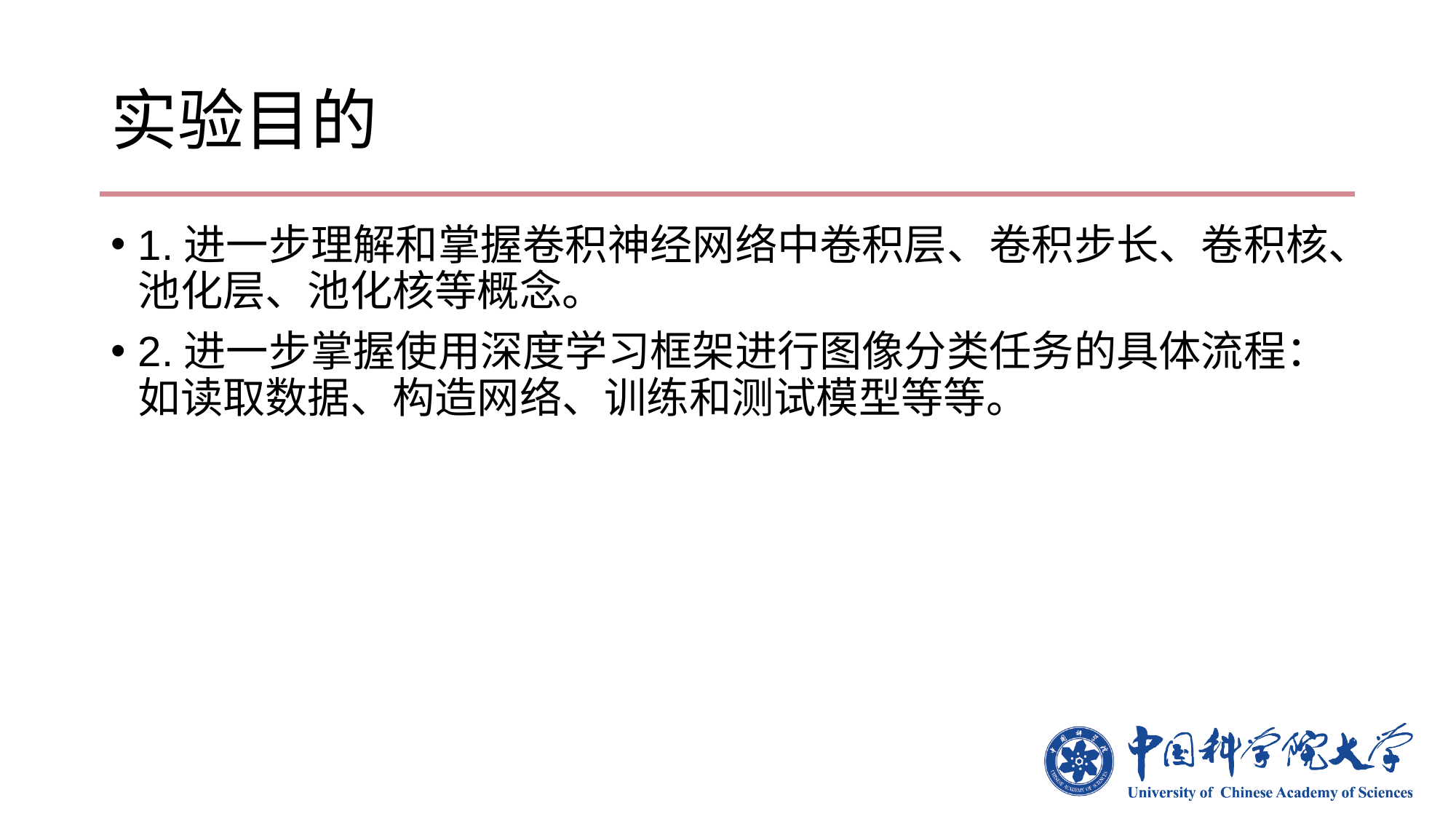

# 实验目的
1.进一步理解和掌握卷积神经网络中卷积层、卷积步长、卷积核、池化层、池化核等概念。
2.进一步掌握使用深度学习框架进行图像分类任务的具体流程：如读取数据、构造网络、训练和测试模型等等。